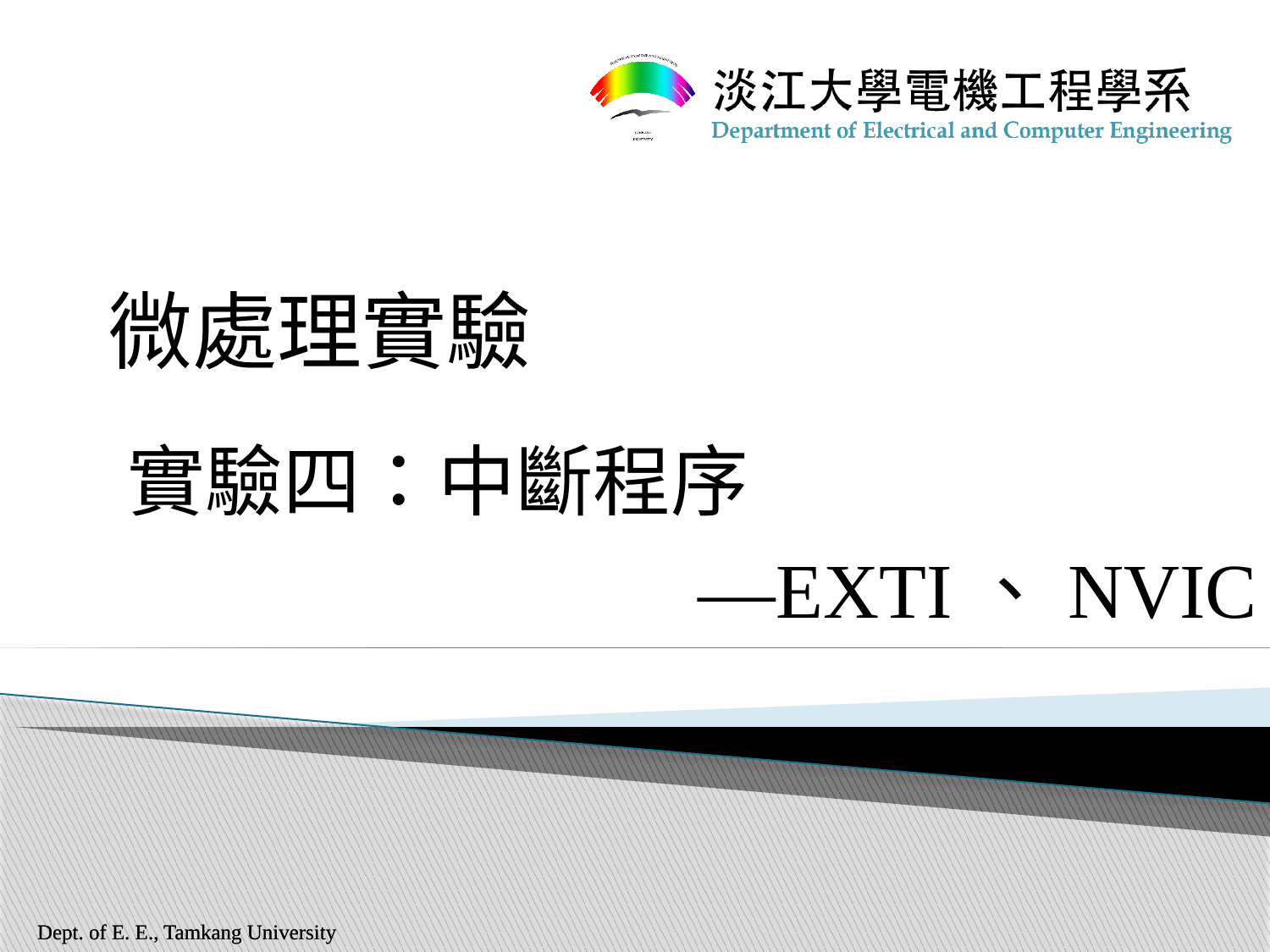

# 微處理實驗
實驗四：中斷程序
—EXTI、NVIC

Dept. of E. E., Tamkang University